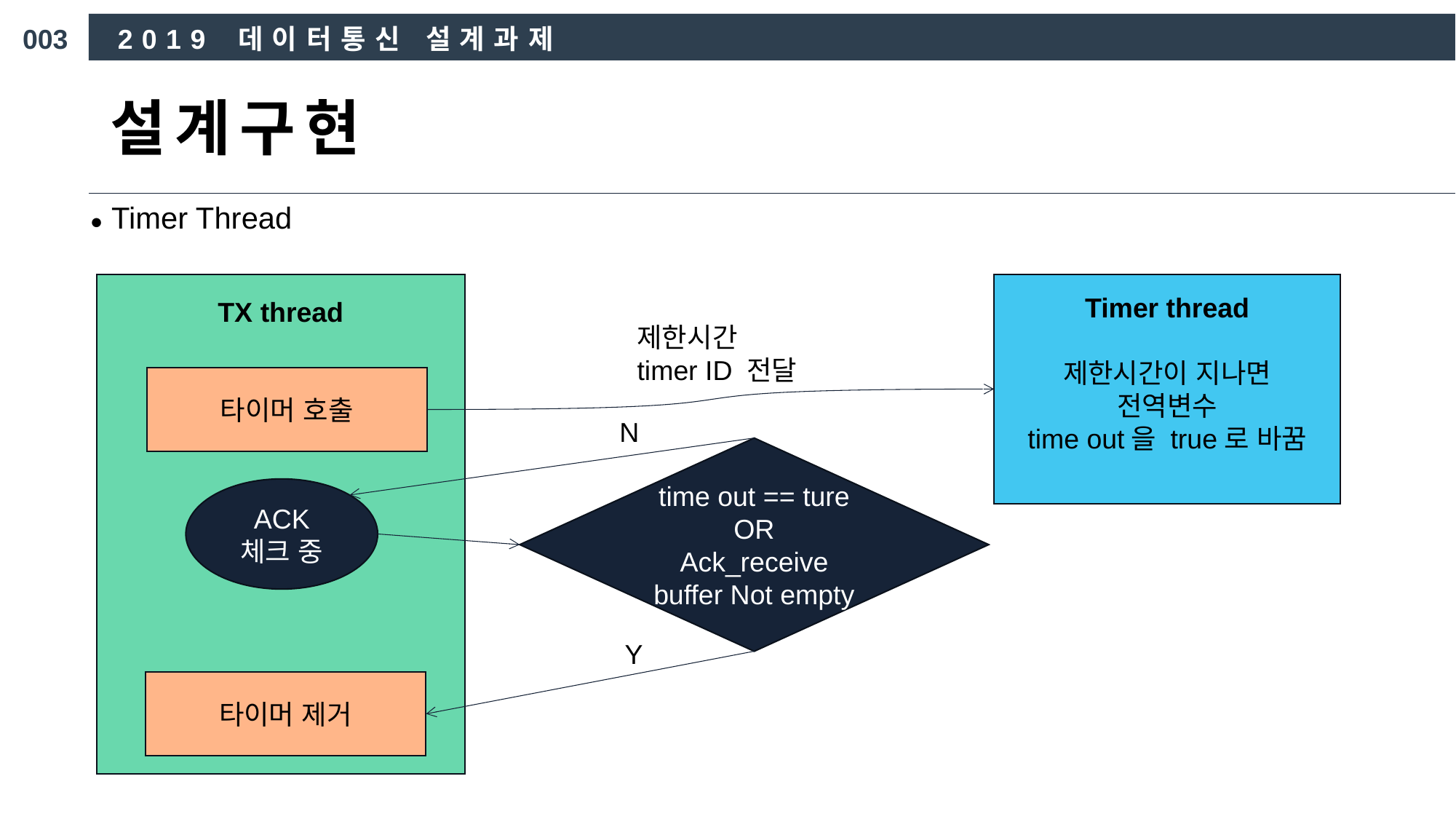

003
2019 데이터통신 설계과제
설계구현
● Timer Thread
Timer thread
제한시간이 지나면
전역변수
time out을 true로 바꿈
TX thread
제한시간
timer ID 전달
타이머 호출
N
time out == ture
OR
Ack_receive buffer Not empty
ACK
체크 중

Y
타이머 제거